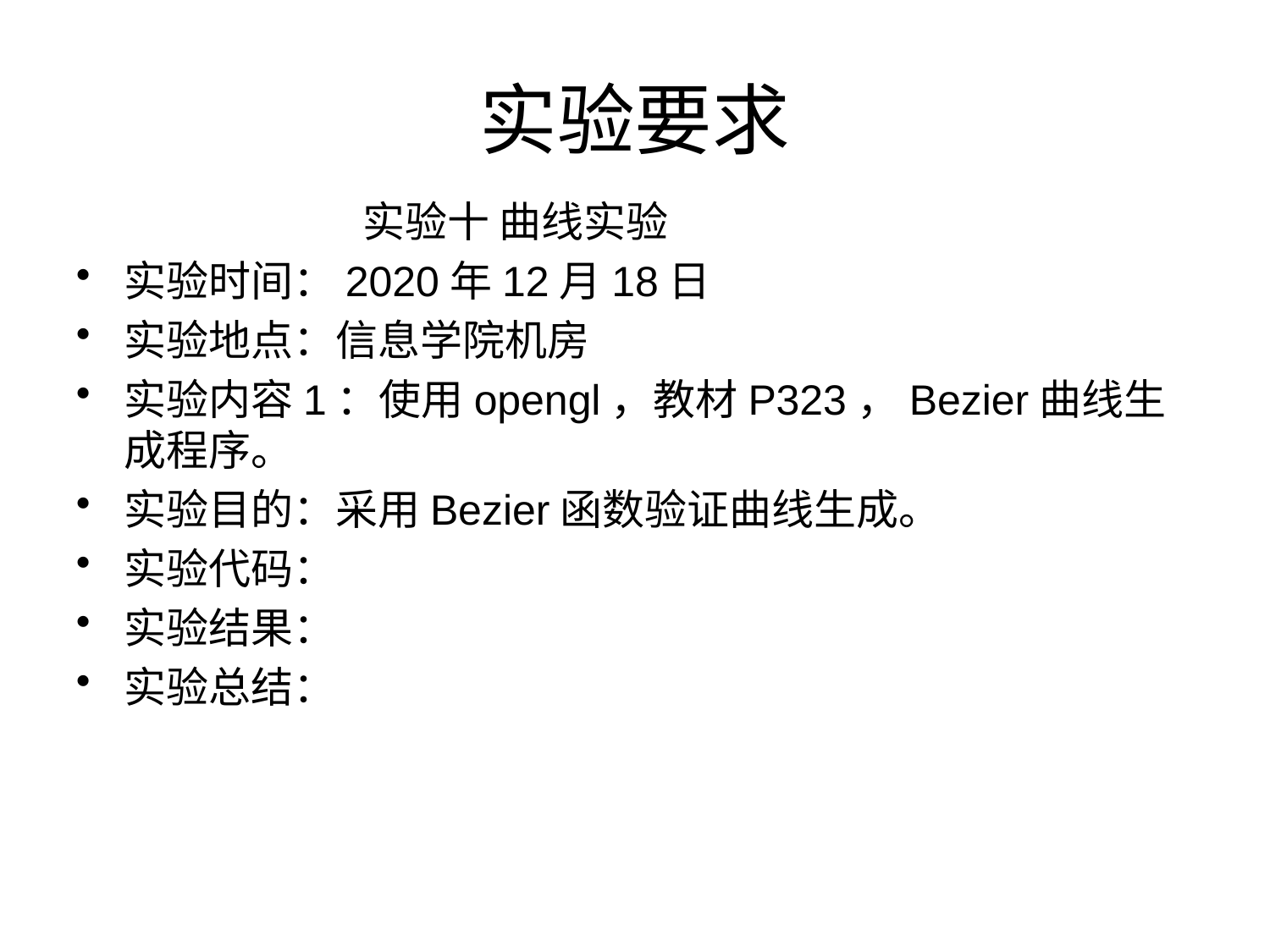

# 实验要求
                             实验十 曲线实验
实验时间：2020年12月18日
实验地点：信息学院机房
实验内容1：使用opengl，教材P323，Bezier曲线生成程序。
实验目的：采用Bezier函数验证曲线生成。
实验代码：
实验结果：
实验总结：